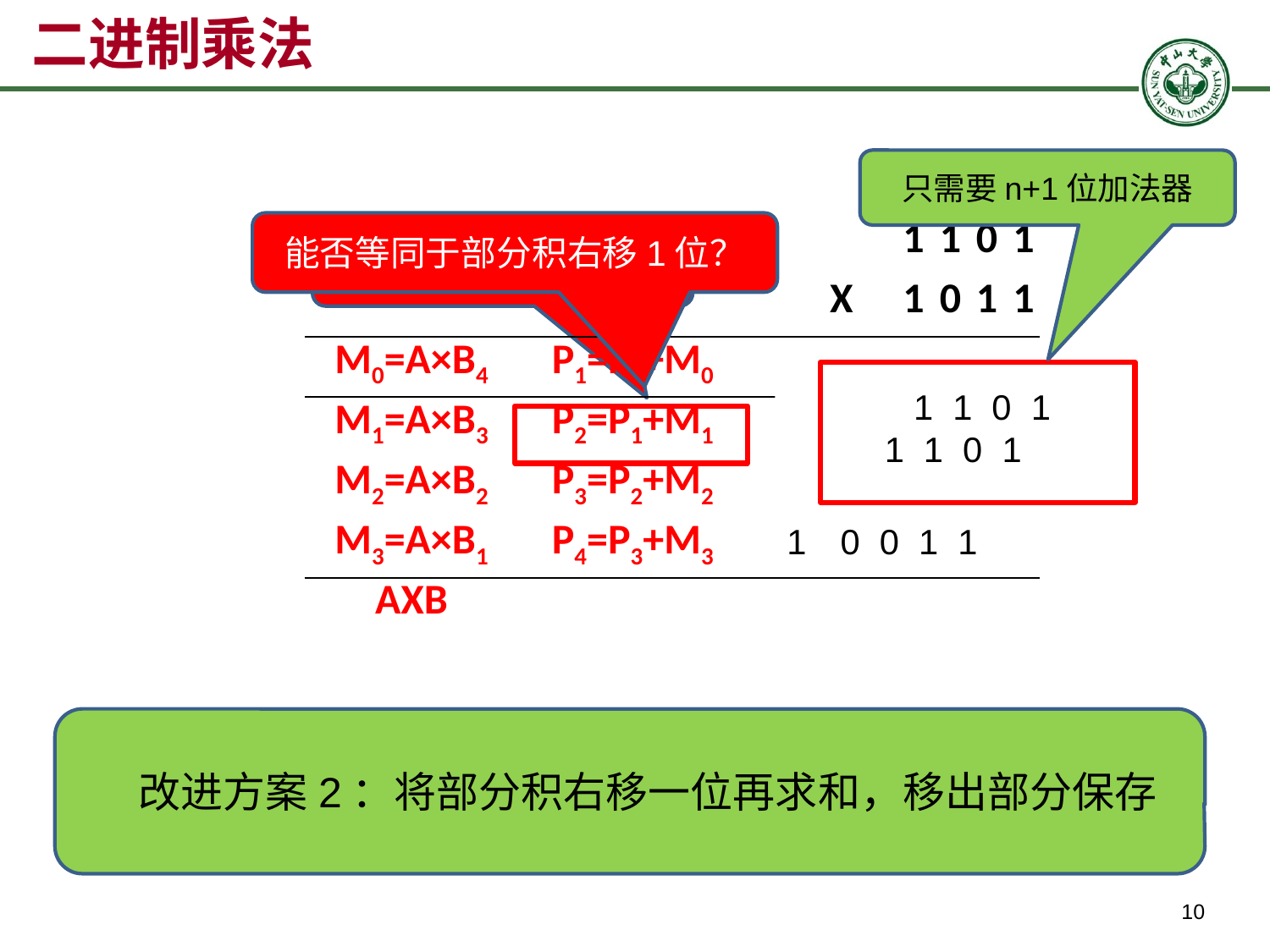

# 二进制乘法
只需要n+1位加法器
能否等同于部分积右移1位？
|  |  |  |  |  |  | 1 | 1 | 0 | 1 |
| --- | --- | --- | --- | --- | --- | --- | --- | --- | --- |
|  | P0=0 |  |  | X |  | 1 | 0 | 1 | 1 |
| M0=A×B4 | P1=P0+M0 |  |  |  |  | 1 | 1 | 0 | 1 |
| M1=A×B3 | P2=P1+M1 |  |  |  | 1 | 1 | 0 | 1 |  |
| M2=A×B2 | P3=P2+M2 |  |  | 0 | 0 | 0 | 0 |  |  |
| M3=A×B1 | P4=P3+M3 |  | 1 | 1 | 0 | 1 |  |  |  |
| AXB |  |  |  |  |  |  |  |  |  |
位积左移1位后求和
      1  1  0  1
1  1  0  1

0  0  1  1

改进方案2：将部分积右移一位再求和，移出部分保存